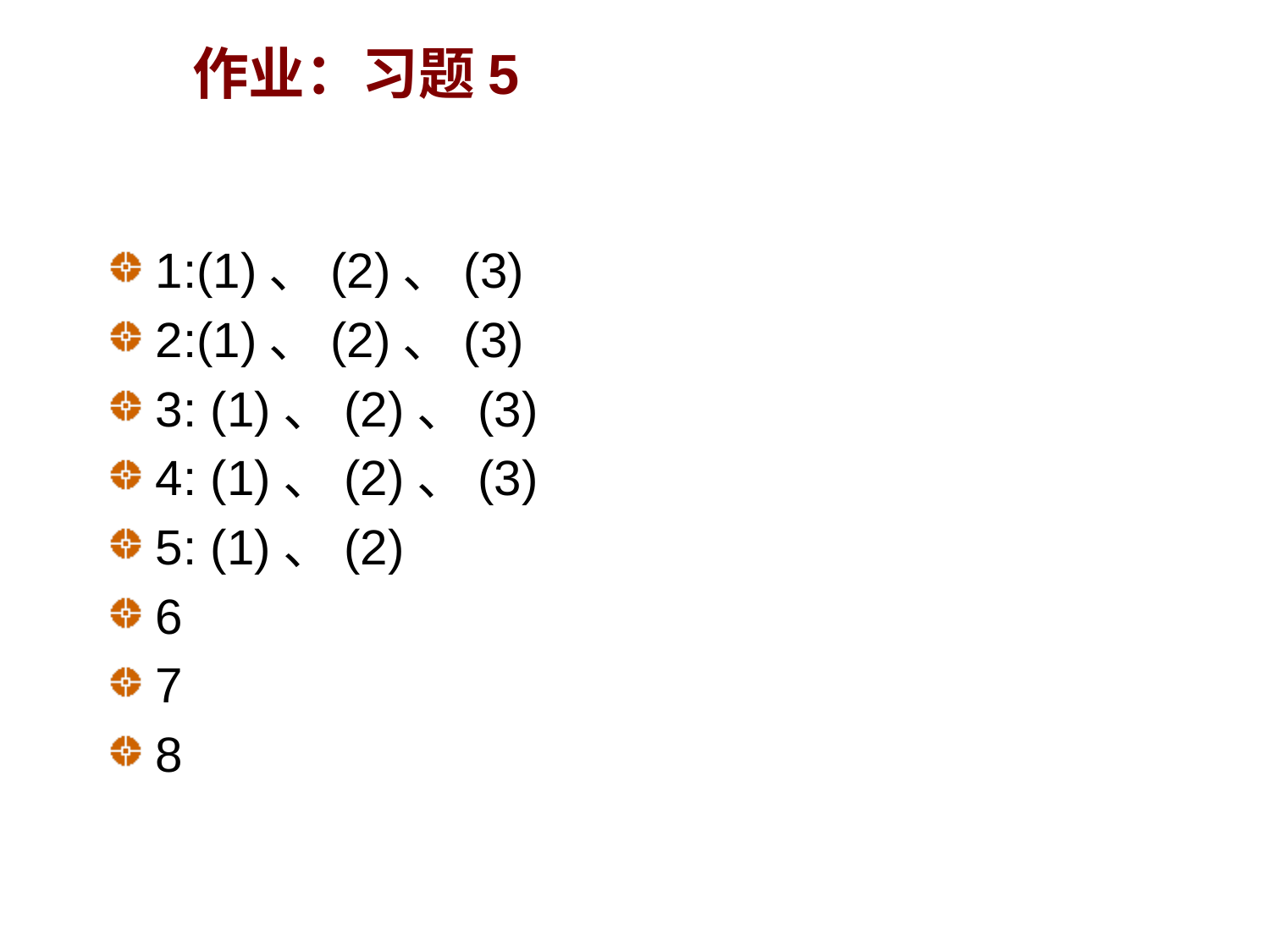

# 作业：习题5
1:(1)、(2)、(3)
2:(1)、(2)、(3)
3: (1)、(2)、(3)
4: (1)、(2)、(3)
5: (1)、(2)
6
7
8
88